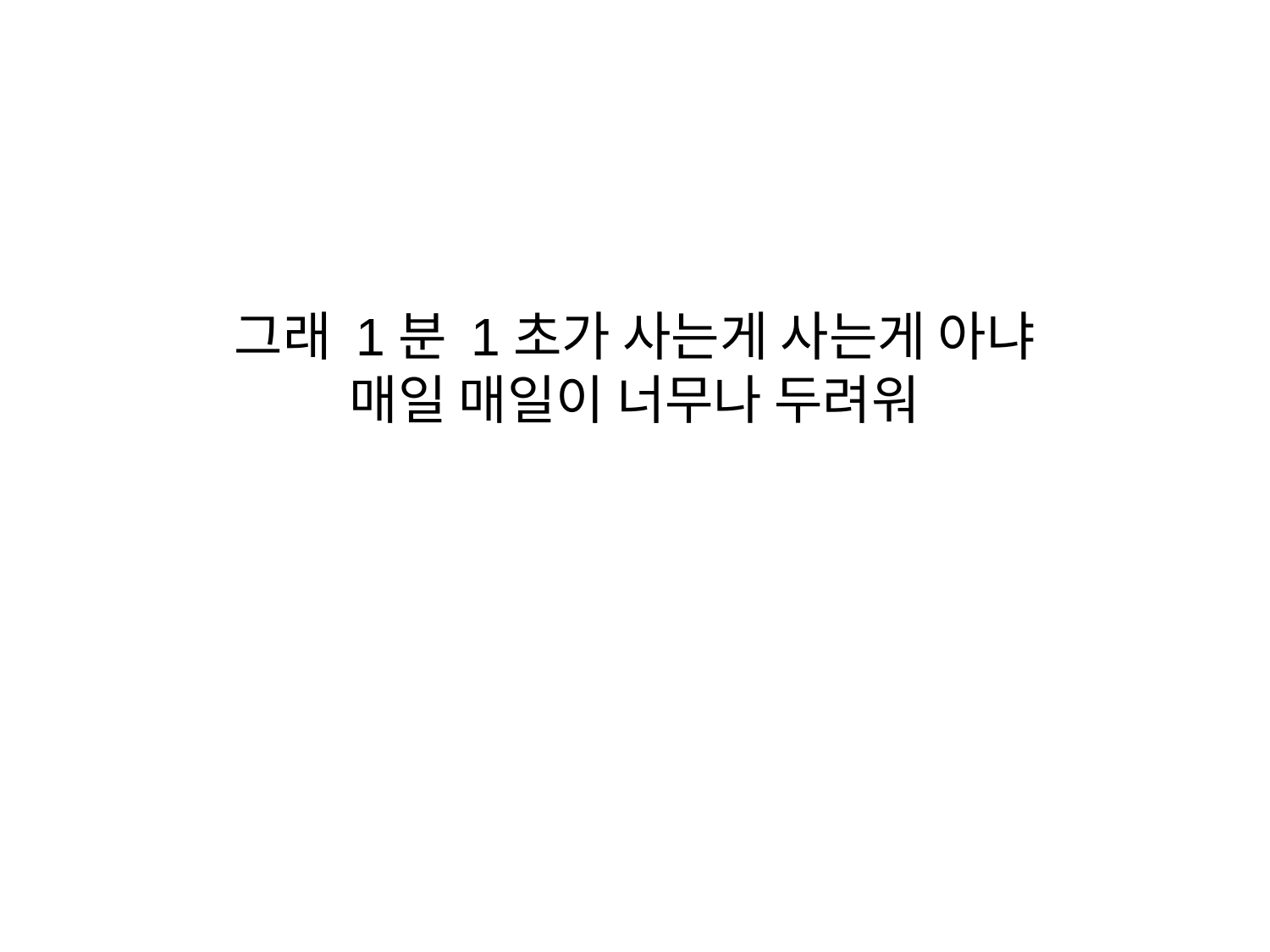

# 그래 1분 1초가 사는게 사는게 아냐 매일 매일이 너무나 두려워